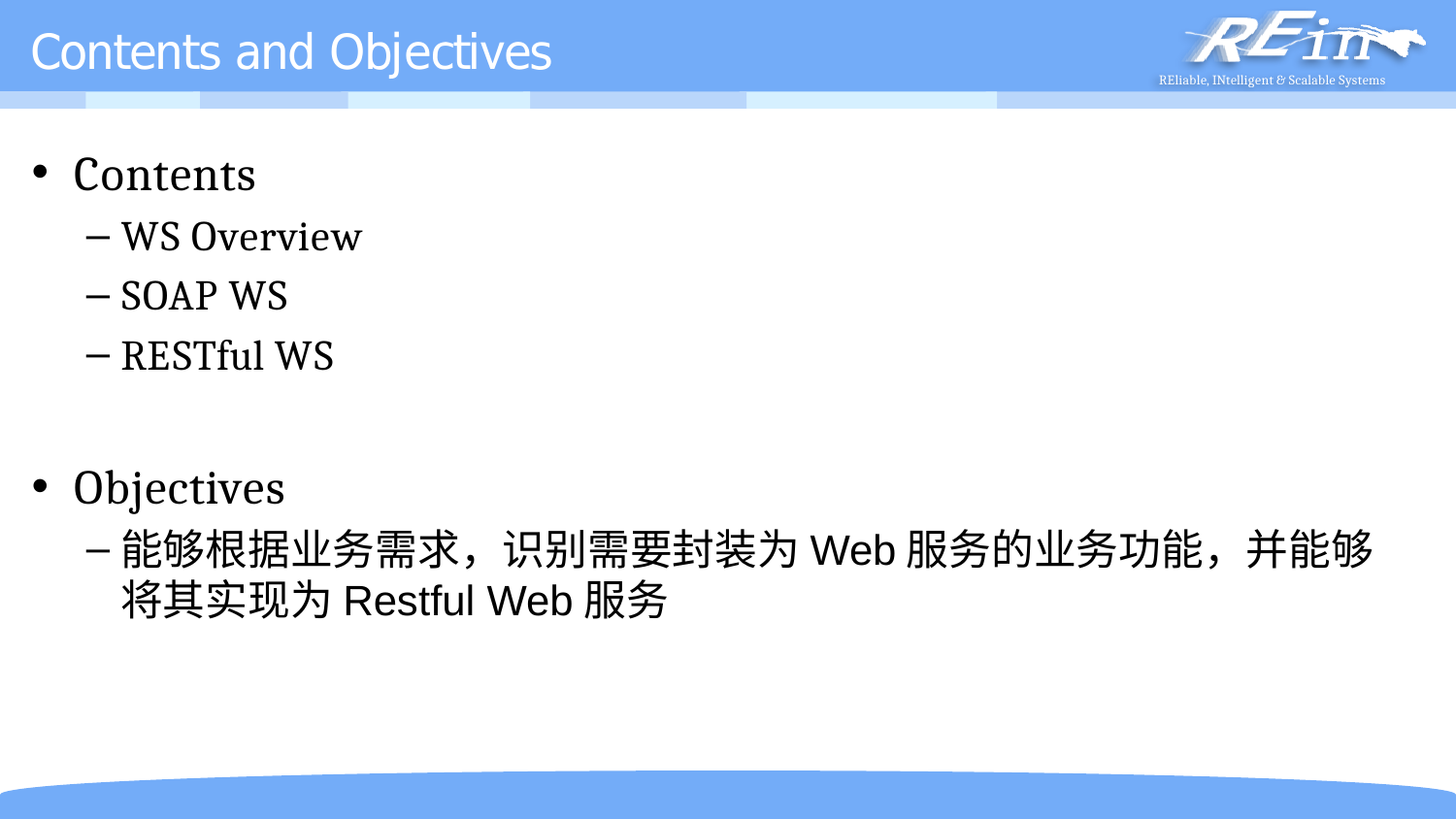

# Contents and Objectives
Contents
WS Overview
SOAP WS
RESTful WS

Objectives
能够根据业务需求，识别需要封装为Web服务的业务功能，并能够将其实现为Restful Web服务